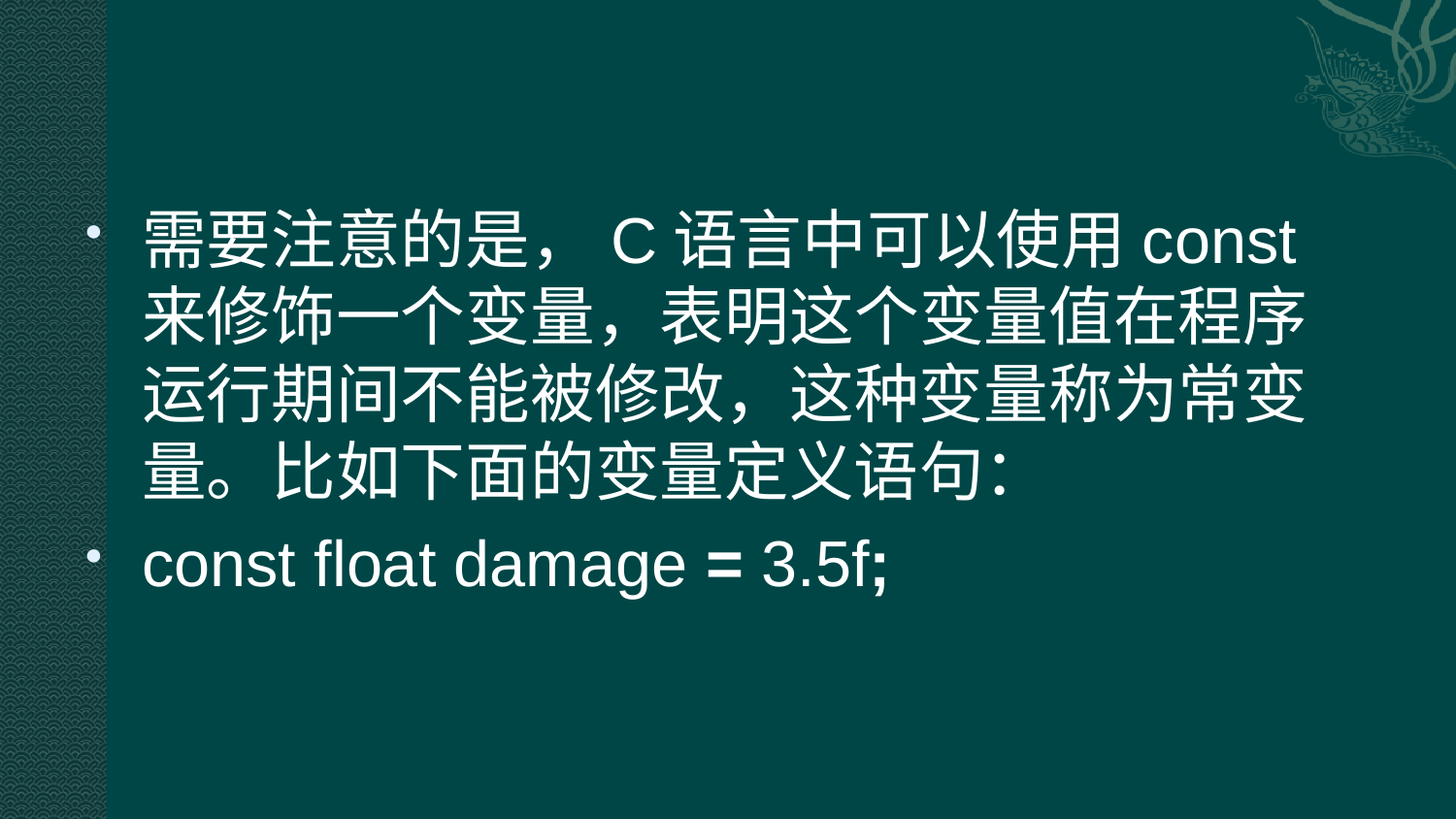

#
需要注意的是，C语言中可以使用const来修饰一个变量，表明这个变量值在程序运行期间不能被修改，这种变量称为常变量。比如下面的变量定义语句：
const float damage = 3.5f;